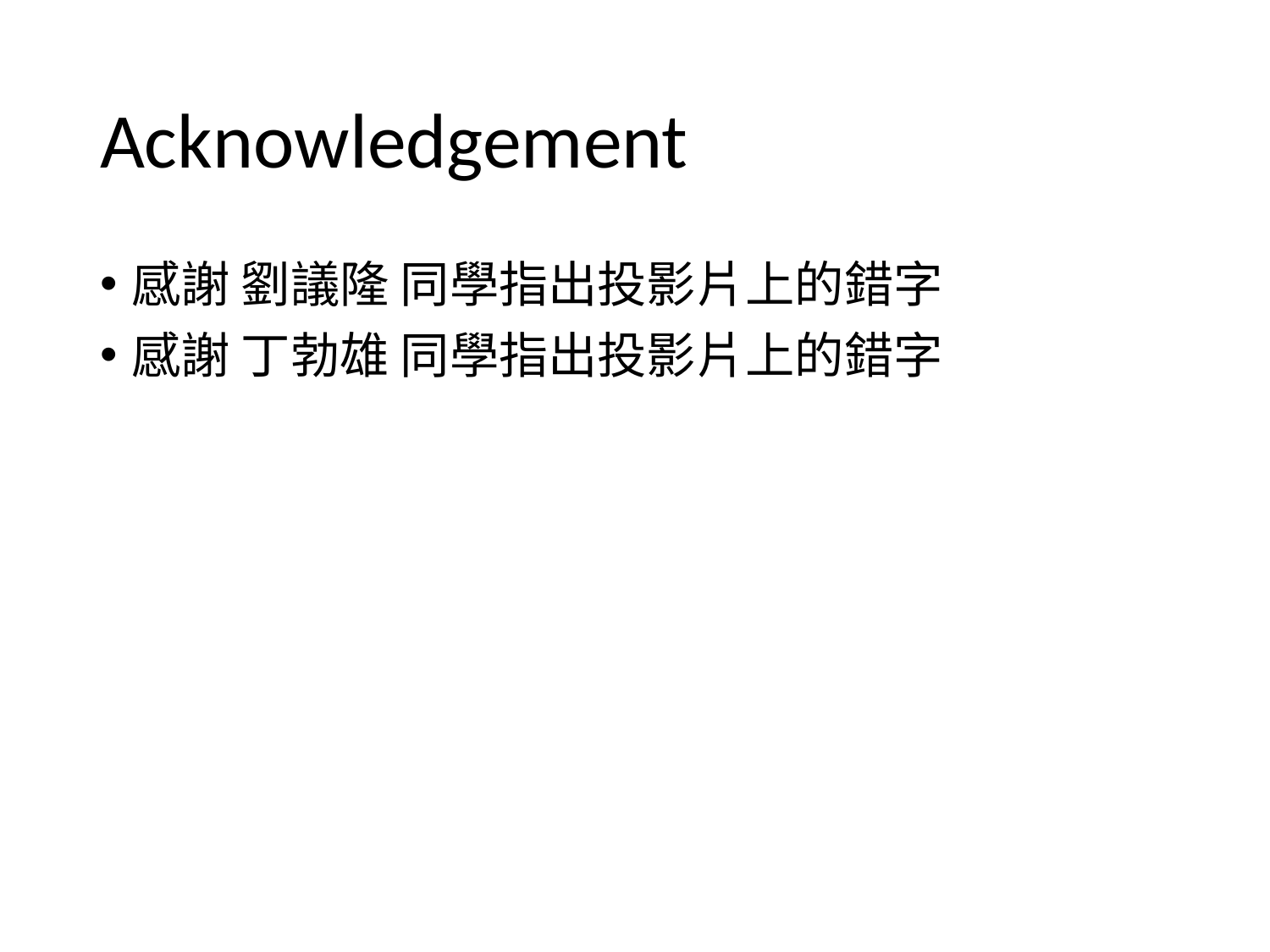

# Acknowledgement
感謝 劉議隆 同學指出投影片上的錯字
感謝 丁勃雄 同學指出投影片上的錯字